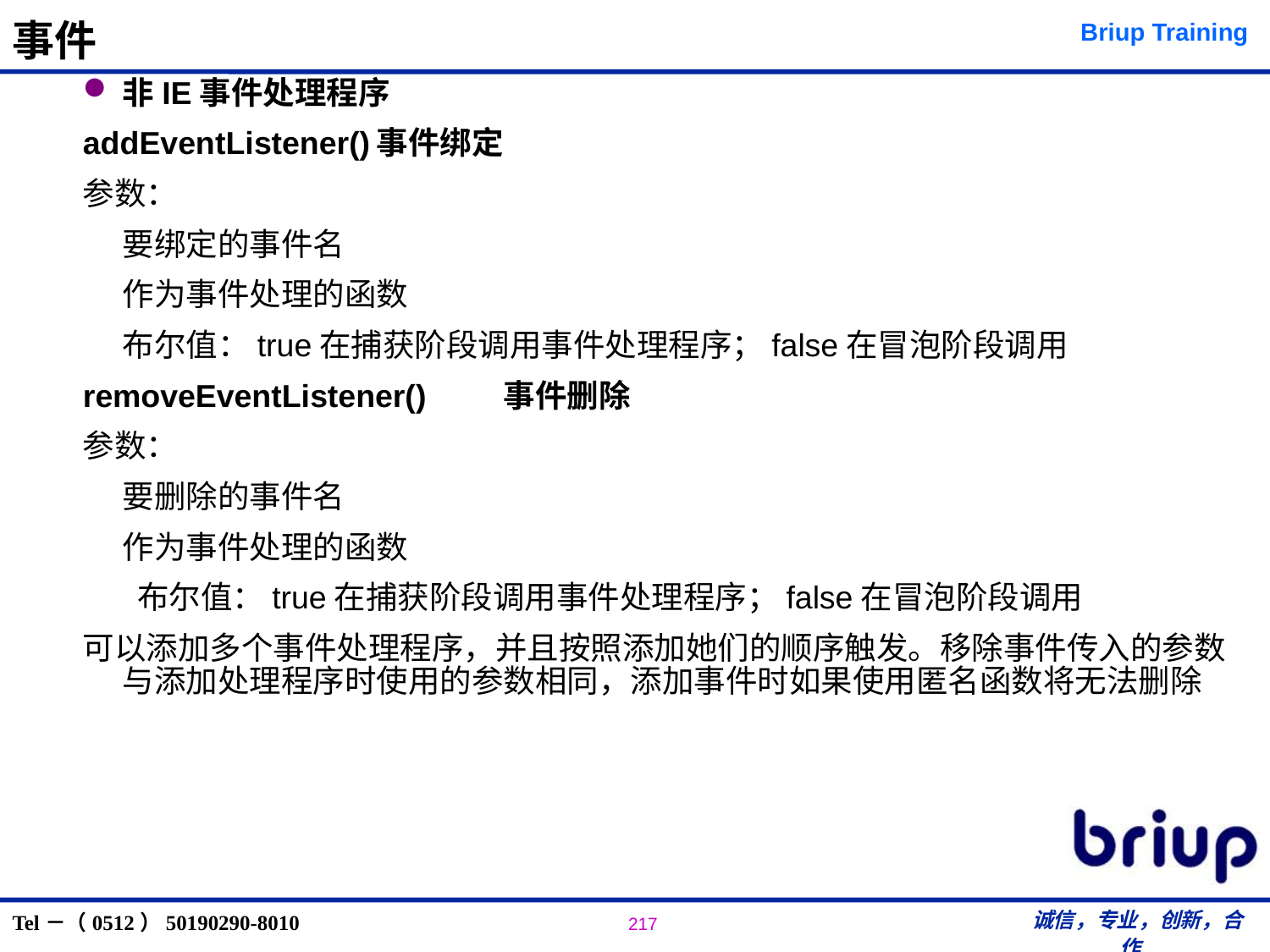

# 事件
非IE事件处理程序
addEventListener()	事件绑定
参数：
	要绑定的事件名
	作为事件处理的函数
	布尔值：true在捕获阶段调用事件处理程序；false在冒泡阶段调用
removeEventListener()	事件删除
参数：
	要删除的事件名
	作为事件处理的函数
	 布尔值：true在捕获阶段调用事件处理程序；false在冒泡阶段调用
可以添加多个事件处理程序，并且按照添加她们的顺序触发。移除事件传入的参数与添加处理程序时使用的参数相同，添加事件时如果使用匿名函数将无法删除